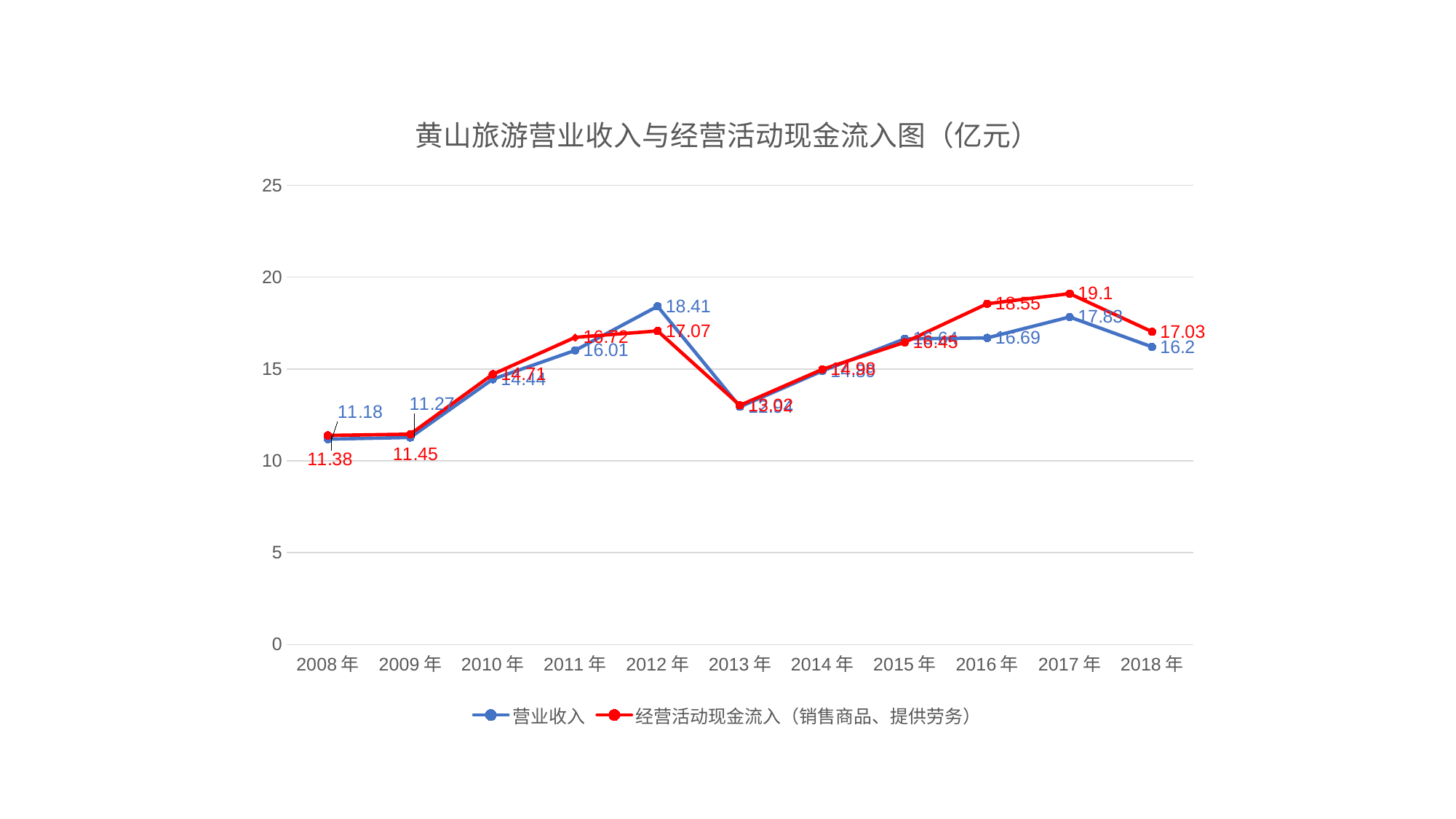

### Chart: 黄山旅游营业收入与经营活动现金流入图（亿元）

| Category | 营业收入 | 经营活动现金流入（销售商品、提供劳务） |
|---|---|---|
| 2008年 | 11.18 | 11.38 |
| 2009年 | 11.27 | 11.45 |
| 2010年 | 14.44 | 14.71 |
| 2011年 | 16.01 | 16.72 |
| 2012年 | 18.41 | 17.07 |
| 2013年 | 12.94 | 13.02 |
| 2014年 | 14.89 | 14.98 |
| 2015年 | 16.64 | 16.45 |
| 2016年 | 16.69 | 18.55 |
| 2017年 | 17.83 | 19.1 |
| 2018年 | 16.2 | 17.03 |